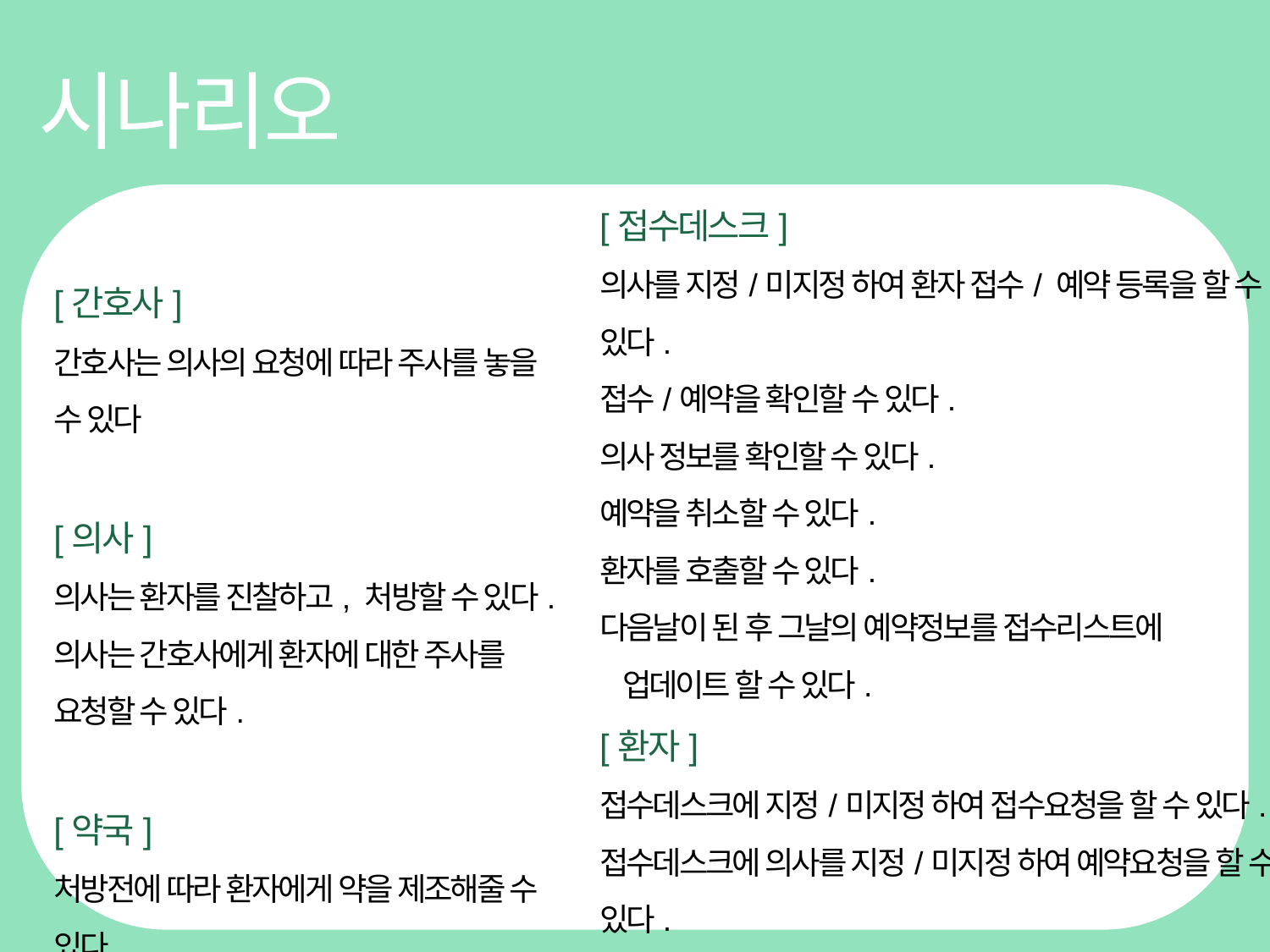

시나리오
[접수데스크]
의사를 지정/미지정 하여 환자 접수/ 예약 등록을 할 수 있다.
접수/예약을 확인할 수 있다.
의사 정보를 확인할 수 있다.
예약을 취소할 수 있다.
환자를 호출할 수 있다.
다음날이 된 후 그날의 예약정보를 접수리스트에
  업데이트 할 수 있다.
[환자]
접수데스크에 지정/미지정 하여 접수요청을 할 수 있다.
접수데스크에 의사를 지정/미지정 하여 예약요청을 할 수 있다.
접수데스크에 예약 취소 요청을 할 수 있다.
약국에서 약을 구매할 수 있다.
[간호사]
간호사는 의사의 요청에 따라 주사를 놓을 수 있다

[의사]
의사는 환자를 진찰하고, 처방할 수 있다.
의사는 간호사에게 환자에 대한 주사를 요청할 수 있다.

[약국]
처방전에 따라 환자에게 약을 제조해줄 수 있다.